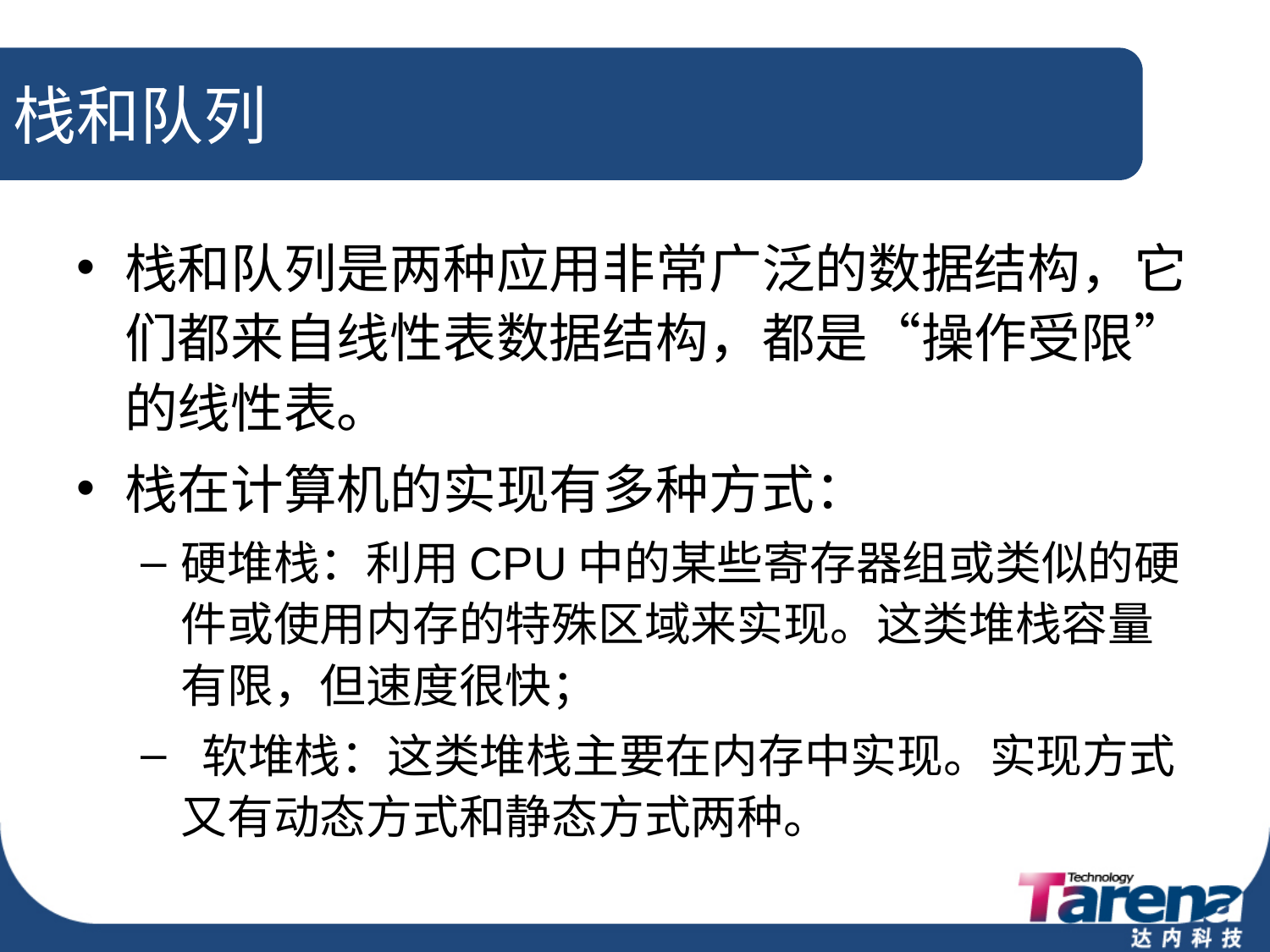

# 栈和队列
栈和队列是两种应用非常广泛的数据结构，它们都来自线性表数据结构，都是“操作受限”的线性表。
栈在计算机的实现有多种方式：
硬堆栈：利用CPU中的某些寄存器组或类似的硬件或使用内存的特殊区域来实现。这类堆栈容量有限，但速度很快；
 软堆栈：这类堆栈主要在内存中实现。实现方式又有动态方式和静态方式两种。